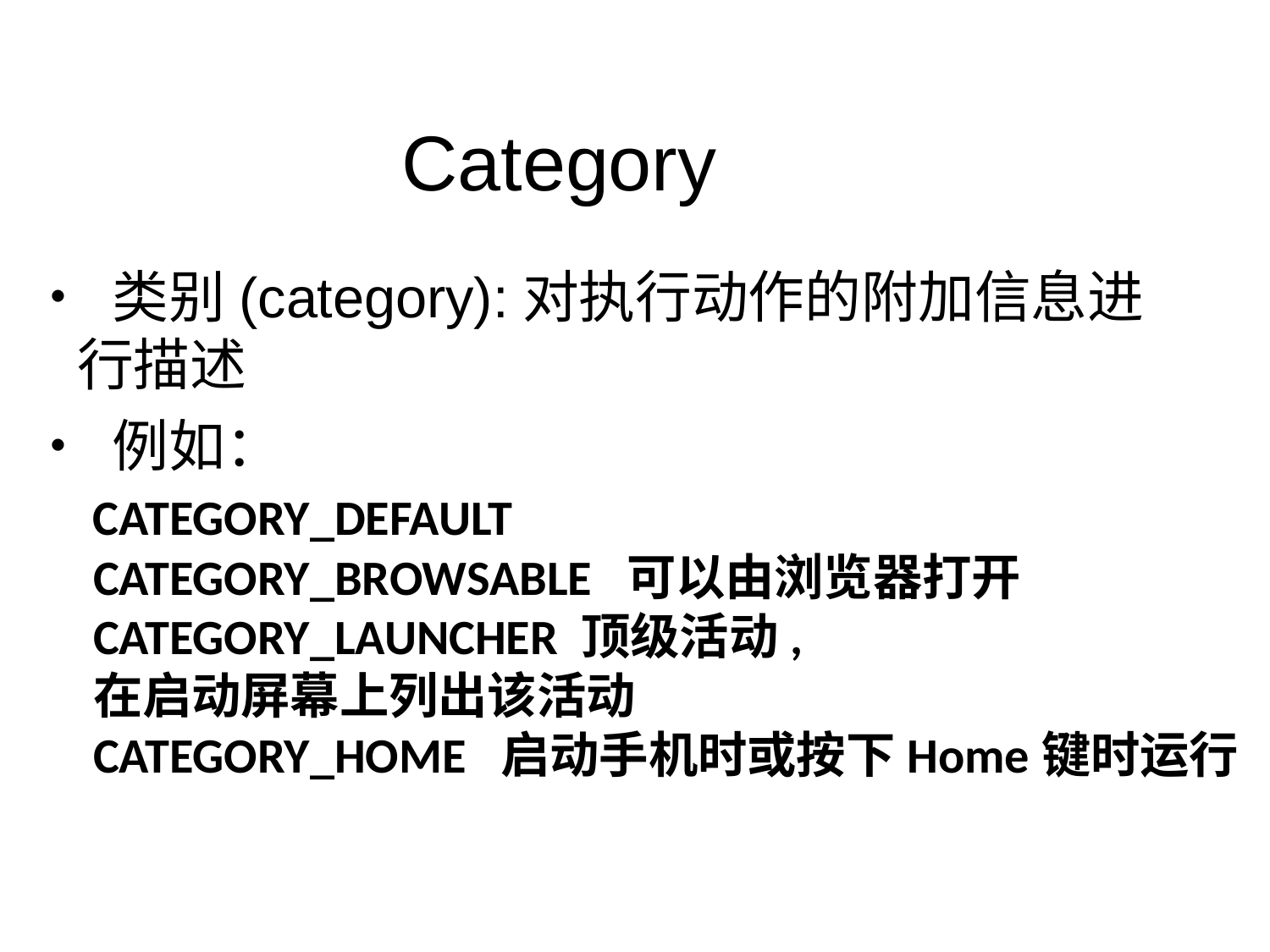

Category

• 类别(category):对执行动作的附加信息进
	行描述
• 例如：
	 CATEGORY_DEFAULT
CATEGORY_BROWSABLE  可以由浏览器打开
CATEGORY_LAUNCHER 顶级活动,
在启动屏幕上列出该活动
CATEGORY_HOME  启动手机时或按下Home键时运行